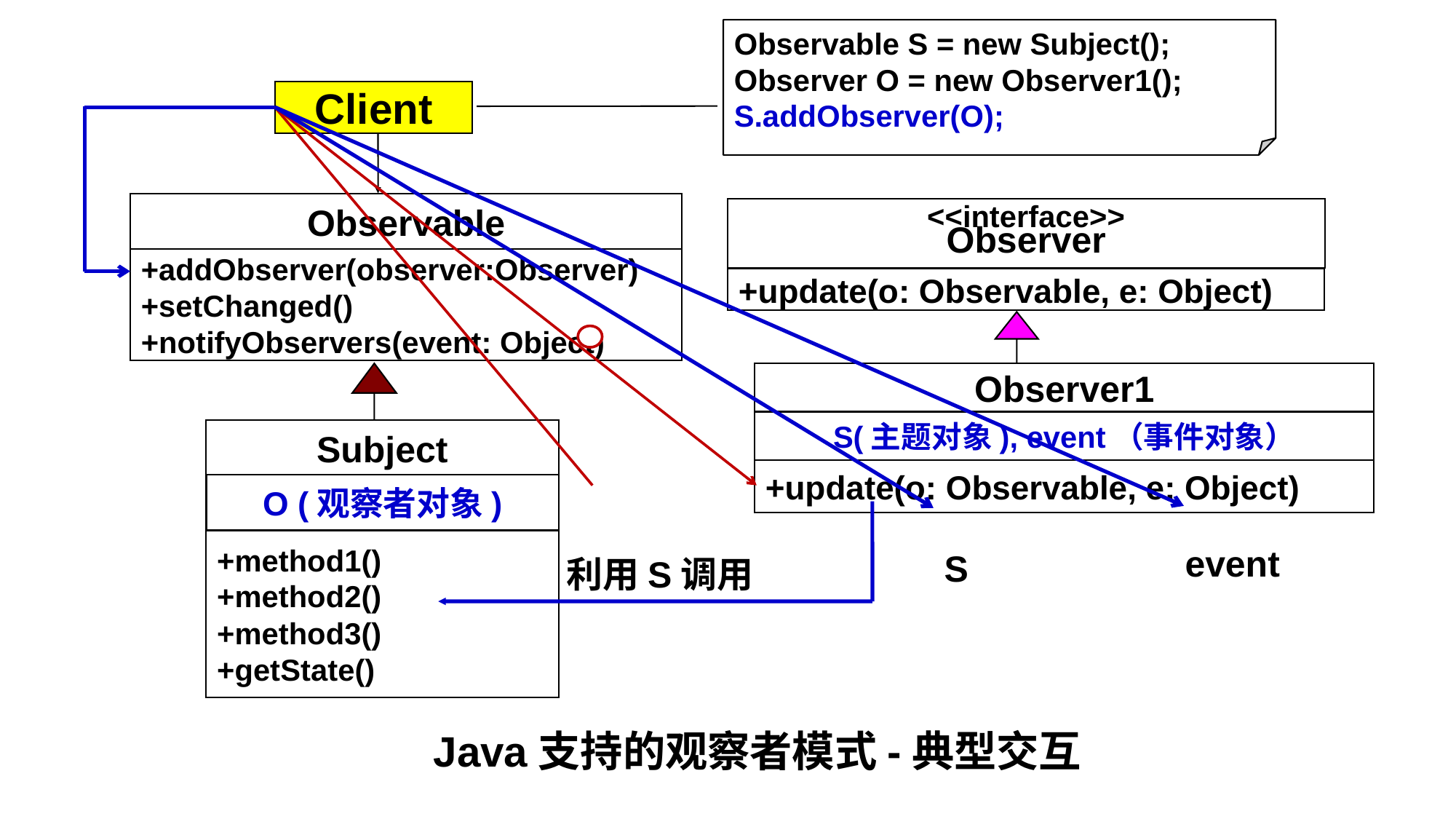

Observable S = new Subject();
Observer O = new Observer1();
S.addObserver(O);
Client

Observable
<<interface>>
Observer
+addObserver(observer:Observer)
+setChanged()
+notifyObservers(event: Object)
+update(o: Observable, e: Object)

Observer1
S(主题对象), event（事件对象）
Subject
+update(o: Observable, e: Object)
O (观察者对象)

event
S
+method1()
+method2()
+method3()
+getState()
利用S调用
Java支持的观察者模式-典型交互